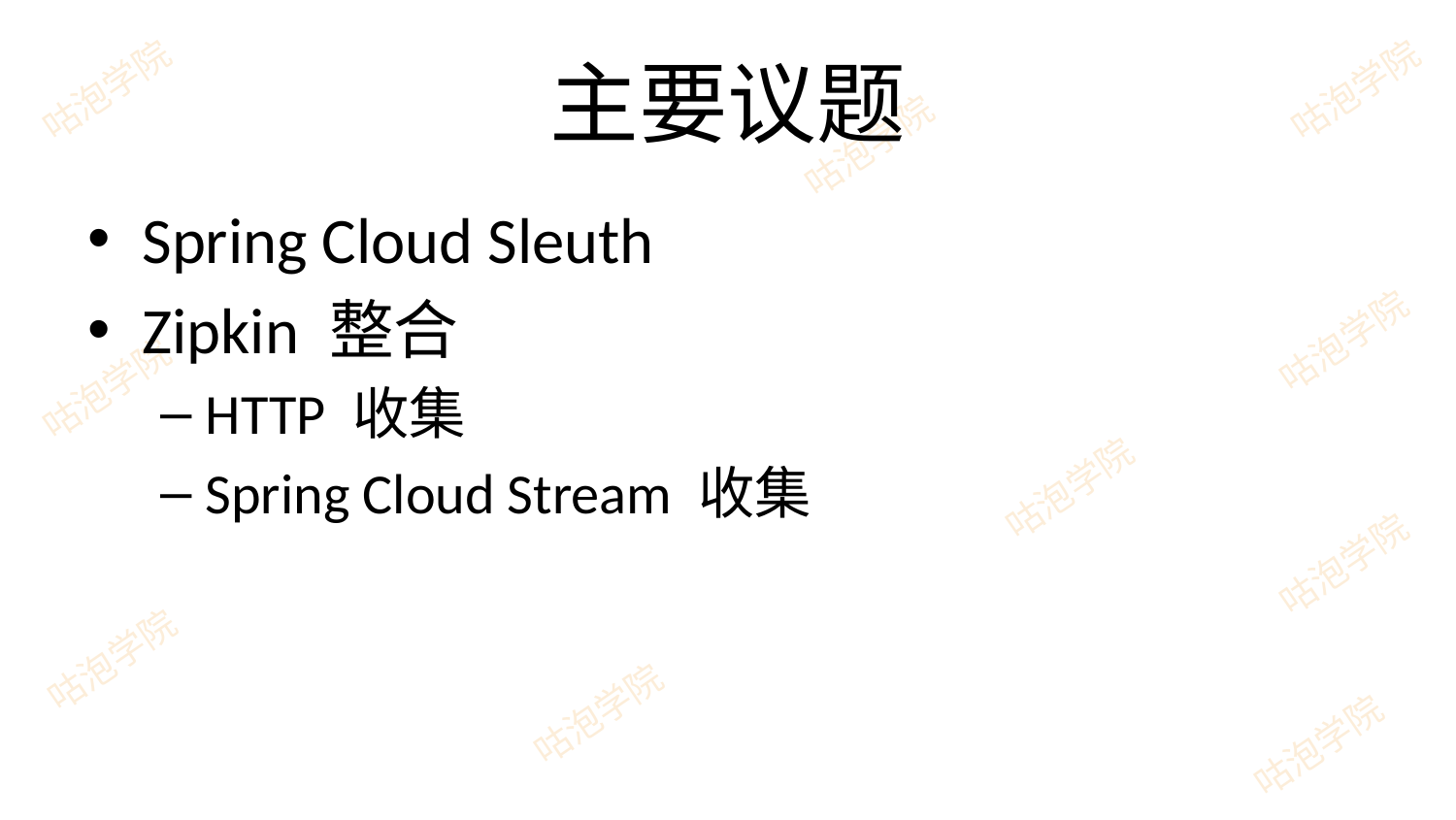

# 主要议题
Spring Cloud Sleuth
Zipkin 整合
HTTP 收集
Spring Cloud Stream 收集